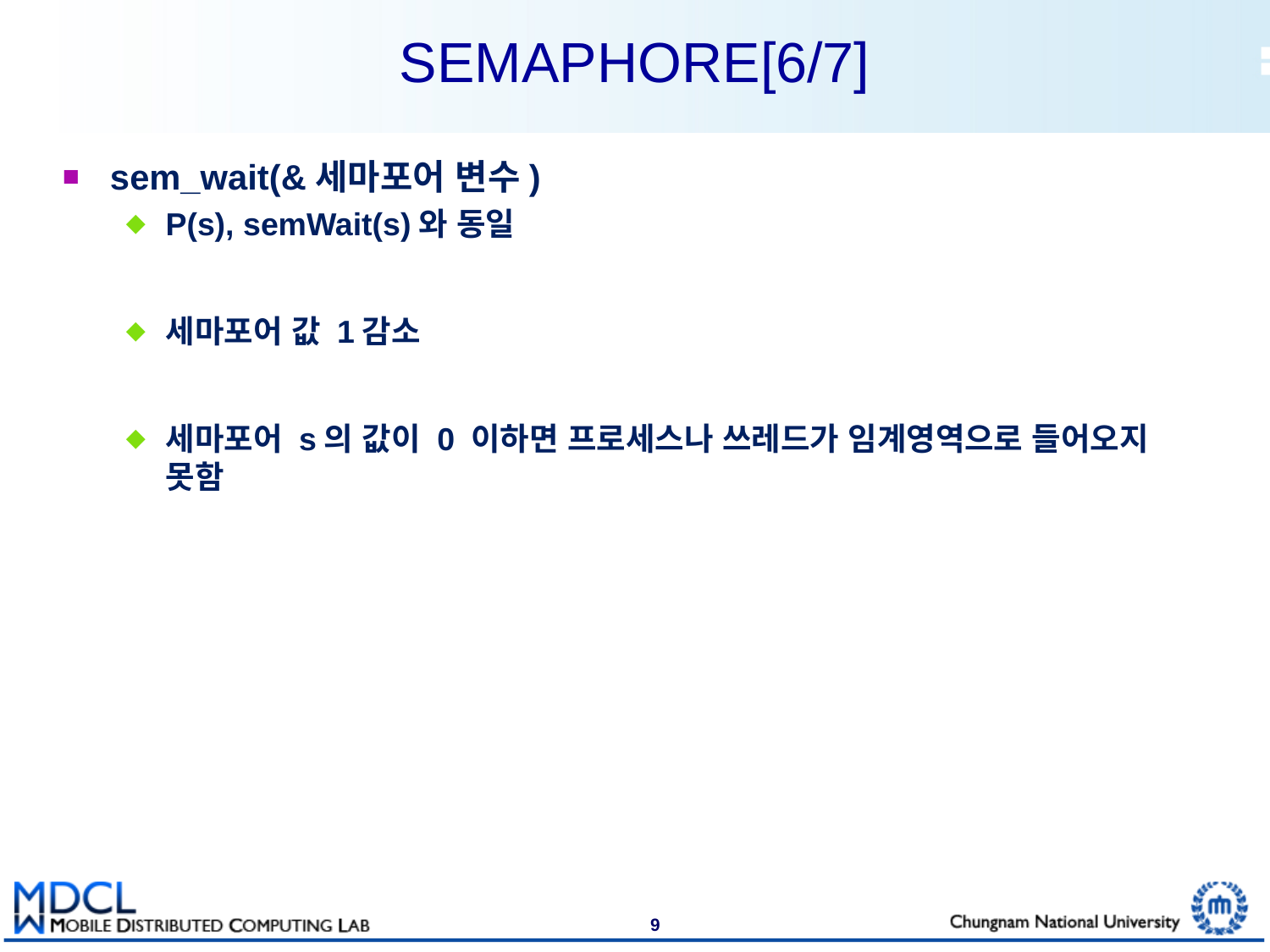

# SEMAPHORE[6/7]
sem_wait(&세마포어 변수)
P(s), semWait(s)와 동일

세마포어 값 1감소

세마포어 s의 값이 0 이하면 프로세스나 쓰레드가 임계영역으로 들어오지 못함